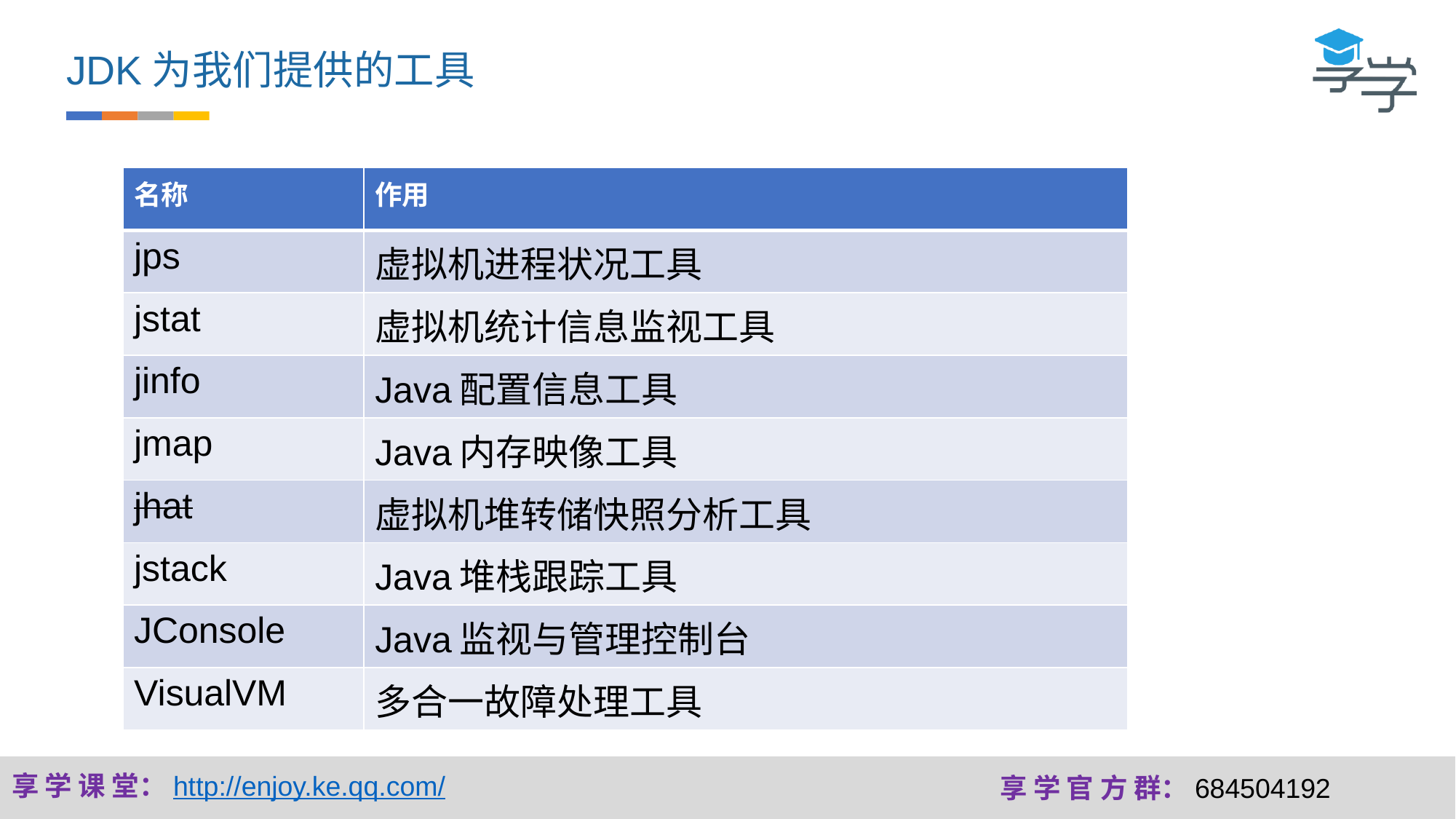

JDK为我们提供的工具

| 名称 | 作用 |
| --- | --- |
| jps | 虚拟机进程状况工具 |
| jstat | 虚拟机统计信息监视工具 |
| jinfo | Java配置信息工具 |
| jmap | Java内存映像工具 |
| jhat | 虚拟机堆转储快照分析工具 |
| jstack | Java堆栈跟踪工具 |
| JConsole | Java监视与管理控制台 |
| VisualVM | 多合一故障处理工具 |